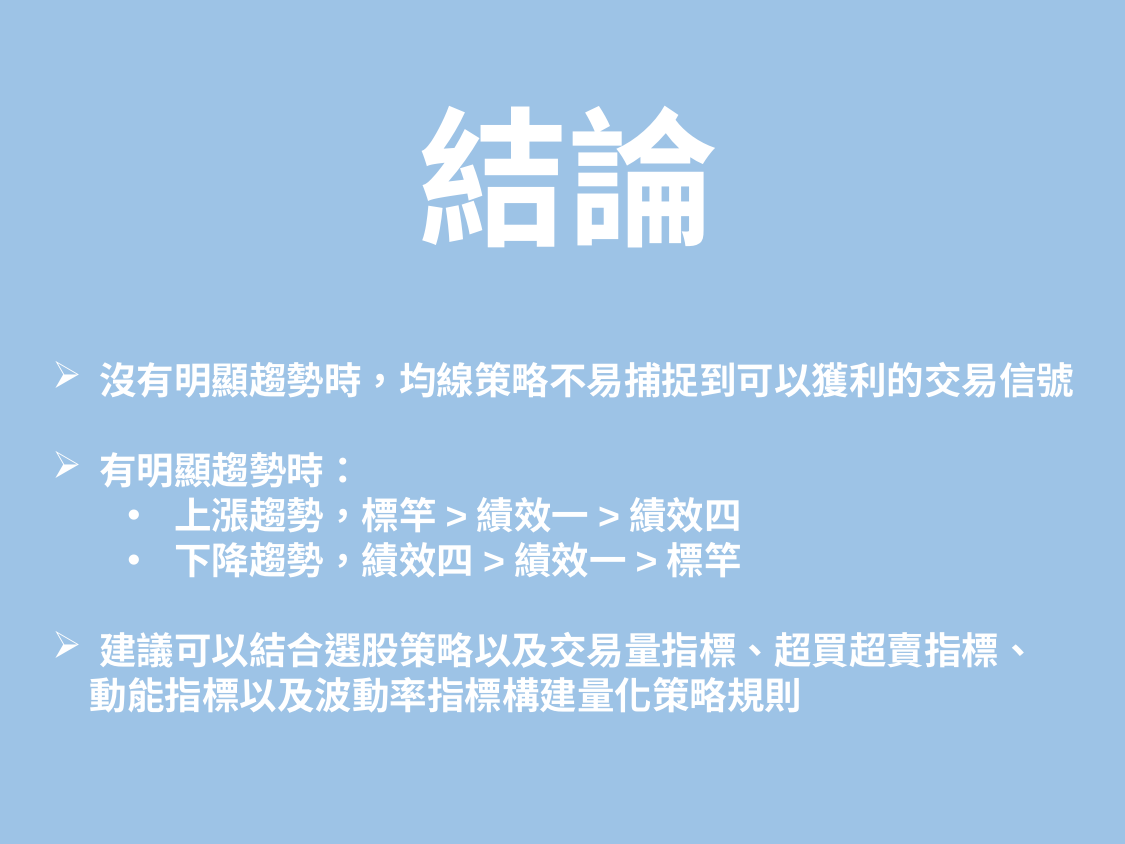

結論
沒有明顯趨勢時，均線策略不易捕捉到可以獲利的交易信號

有明顯趨勢時：
上漲趨勢，標竿>績效一>績效四
下降趨勢，績效四>績效一>標竿

建議可以結合選股策略以及交易量指標、超買超賣指標、
　動能指標以及波動率指標構建量化策略規則